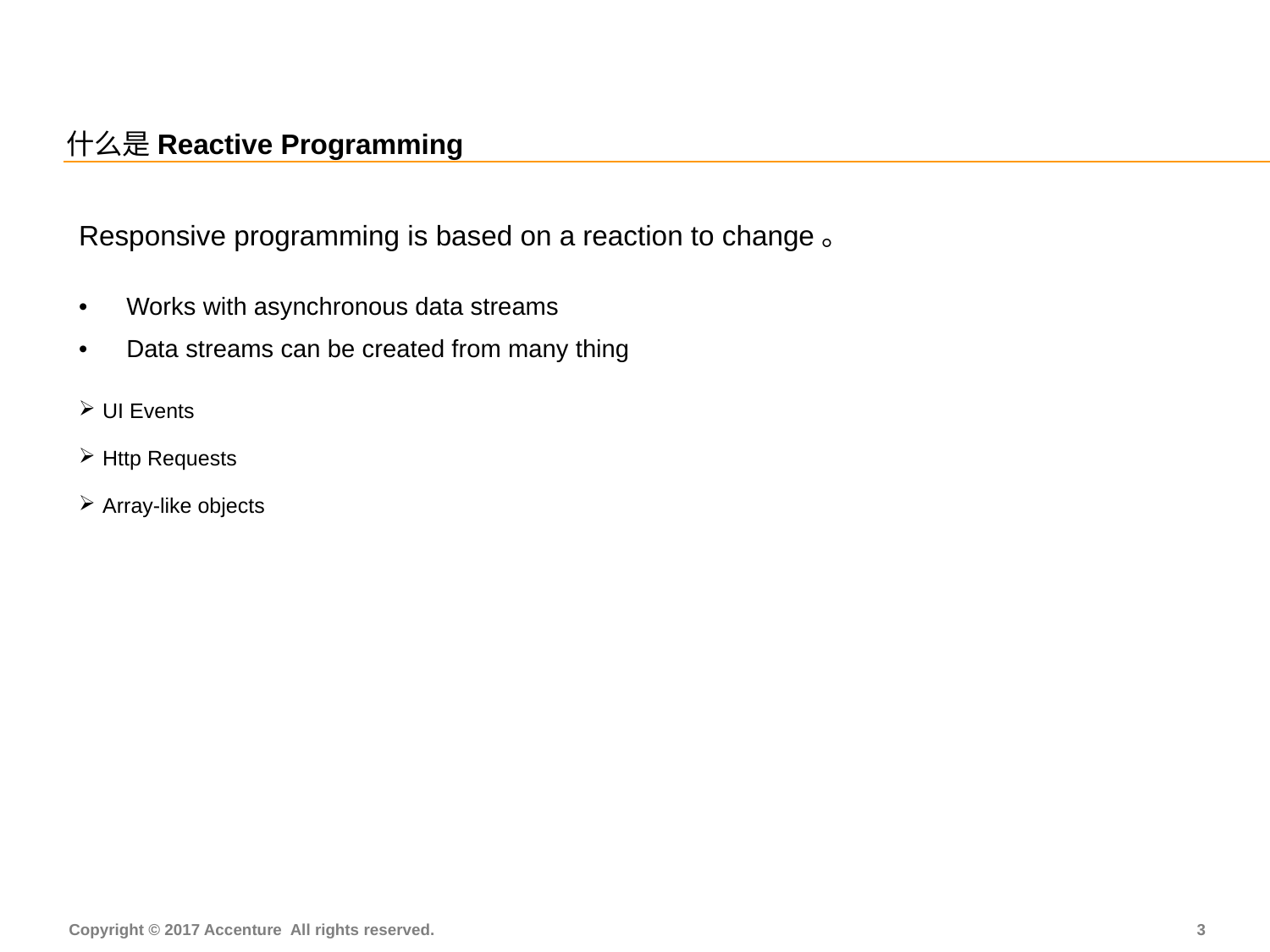

# 什么是Reactive Programming
| Responsive programming is based on a reaction to change。 |
| --- |
| Works with asynchronous data streams Data streams can be created from many thing |
| UI Events Http Requests Array-like objects |
3
Copyright © 2017 Accenture  All rights reserved.